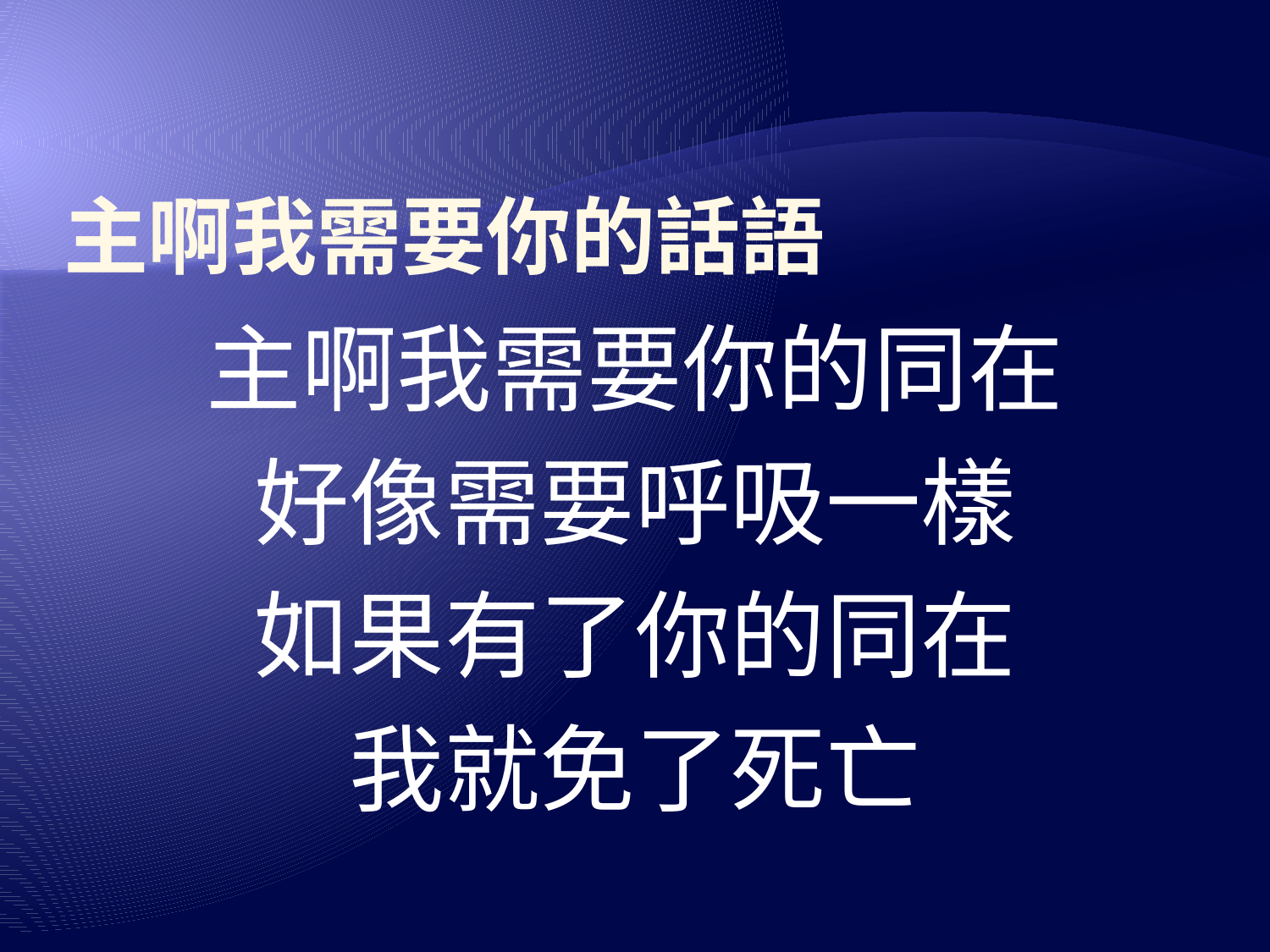

# 主啊我需要你的話語
主啊我需要你的同在
好像需要呼吸一樣
如果有了你的同在
我就免了死亡